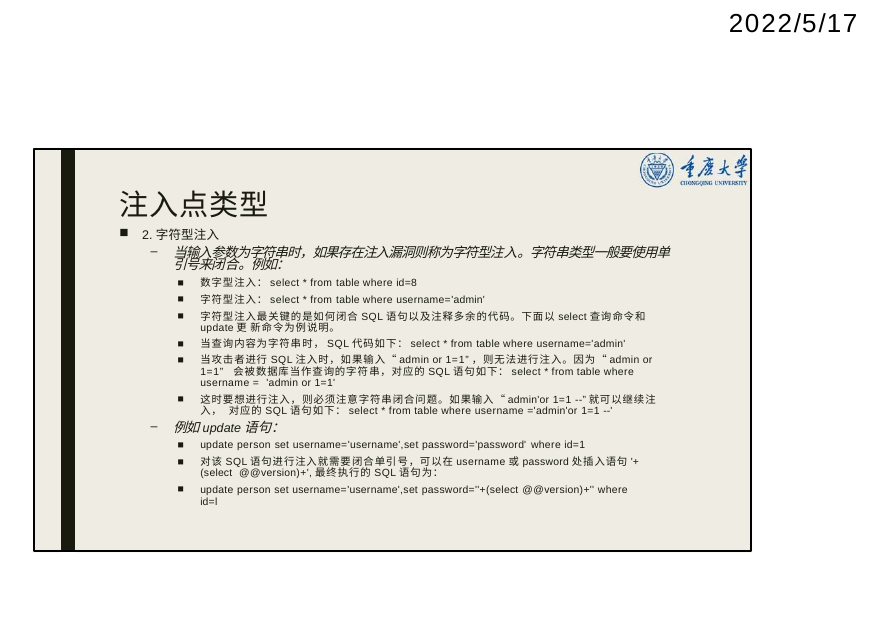

# 2022/5/17

注入点类型
2.字符型注入
当输入参数为字符串时，如果存在注入漏洞则称为字符型注入。字符串类型一般要使用单 引号来闭合。例如：
数字型注入：select * from table where id=8
字符型注入：select * from table where username='admin'
字符型注入最关键的是如何闭合SQL语句以及注释多余的代码。下面以select查询命令和update更 新命令为例说明。
当查询内容为字符串时，SQL代码如下：select * from table where username='admin'
当攻击者进行SQL注入时，如果输入“admin or 1=1”，则无法进行注入。因为“admin or 1=1”  会被数据库当作查询的字符串，对应的SQL语句如下：select * from table where username =  'admin or 1=1'
这时要想进行注入，则必须注意字符串闭合问题。如果输入“admin'or 1=1 --”就可以继续注入，  对应的SQL语句如下：select * from table where username ='admin'or 1=1 --'
例如update语句：
update person set username='username',set password='password' where id=1
对该SQL语句进行注入就需要闭合单引号，可以在username或password处插入语句'+(select  @@version)+',最终执行的SQL语句为：
update person set username='username',set password=''+(select @@version)+'' where id=l